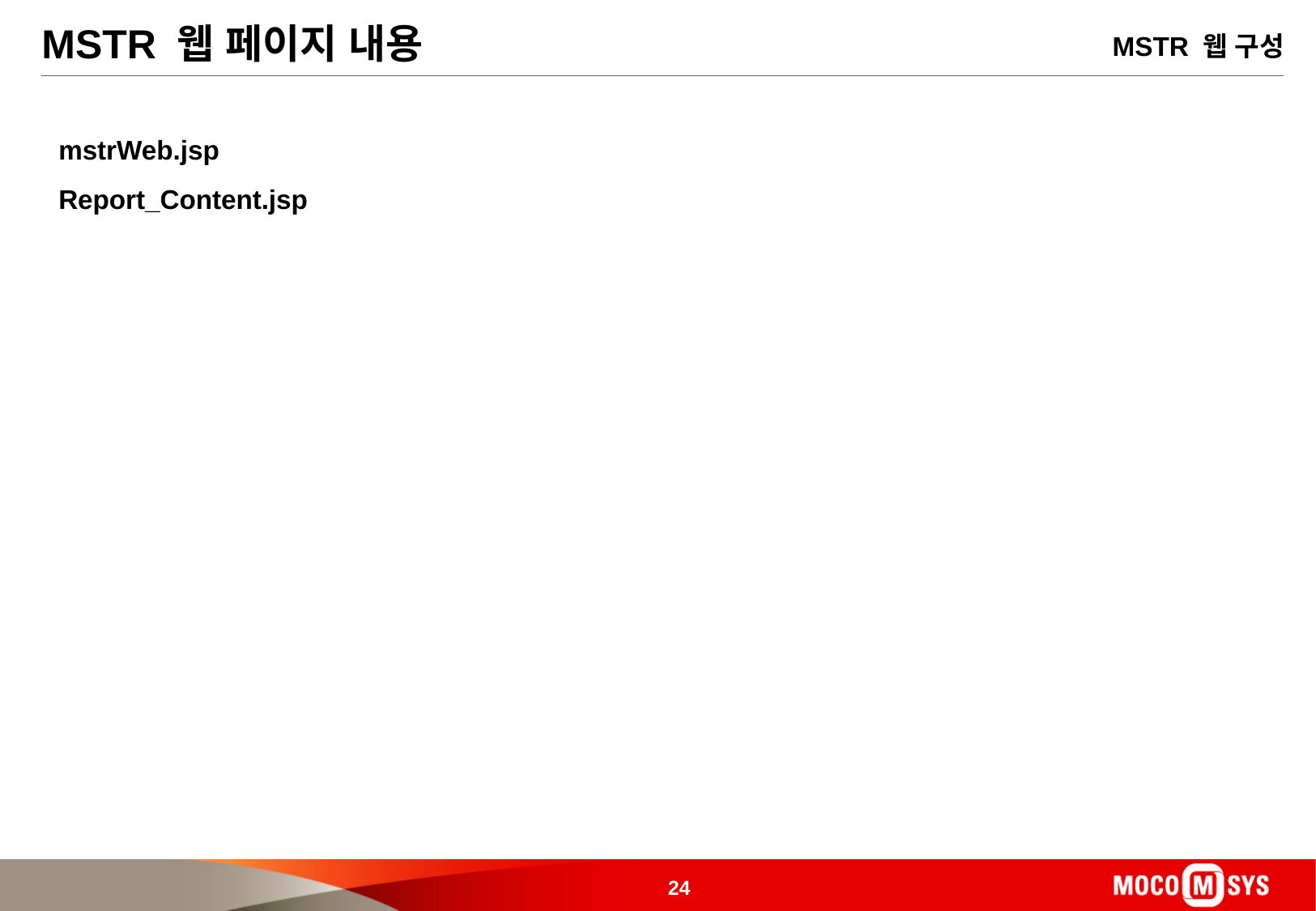

# MSTR 웹 페이지 내용
MSTR 웹 구성
mstrWeb.jsp
Report_Content.jsp